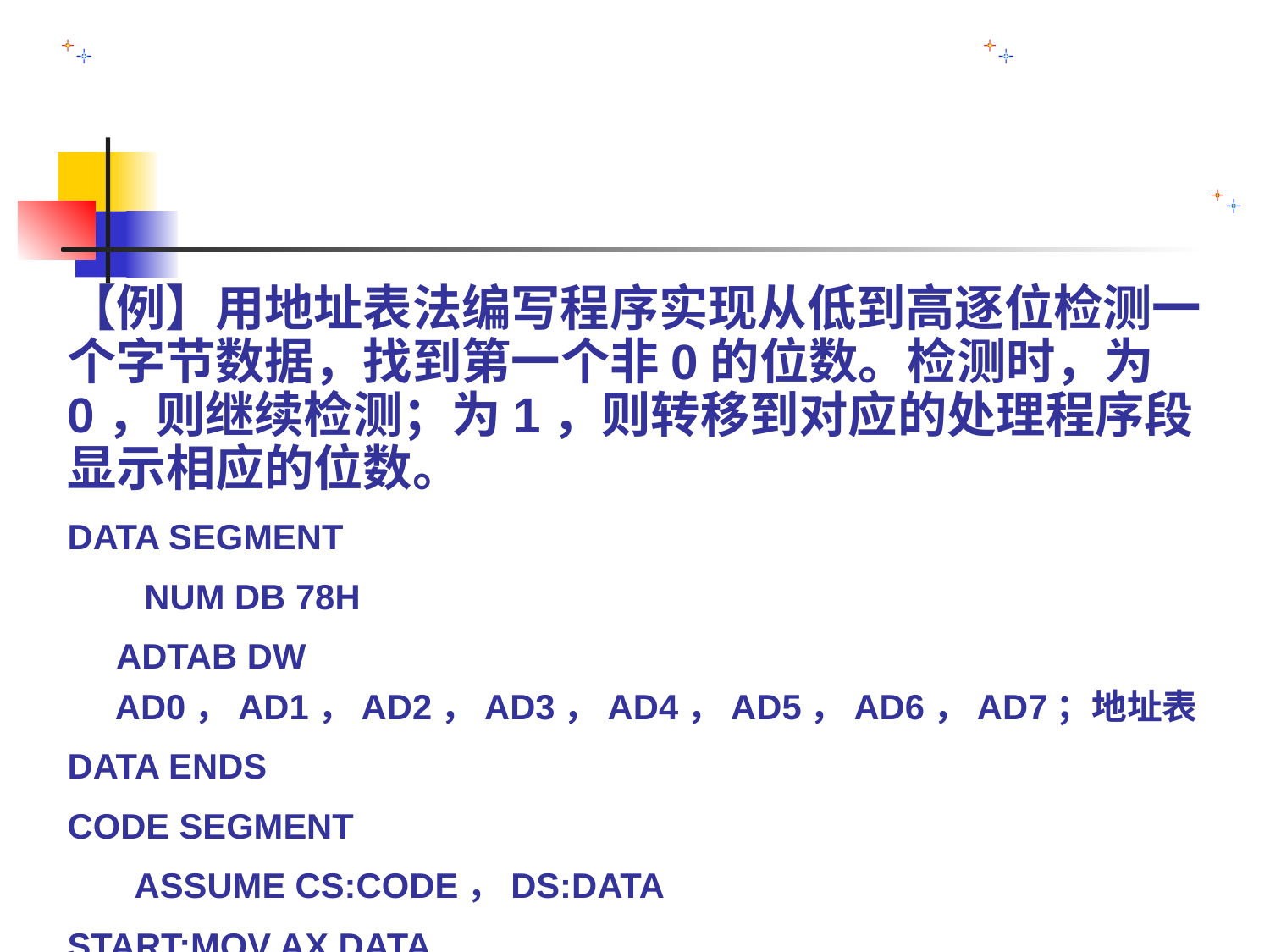

#
【例】用地址表法编写程序实现从低到高逐位检测一个字节数据，找到第一个非0的位数。检测时，为0，则继续检测；为1，则转移到对应的处理程序段显示相应的位数。
DATA SEGMENT
	   NUM DB 78H
     ADTAB DW AD0，AD1，AD2，AD3，AD4，AD5，AD6，AD7；地址表
DATA ENDS
CODE SEGMENT
	  ASSUME CS:CODE，DS:DATA
START:MOV AX,DATA
     MOV DS,AX
98